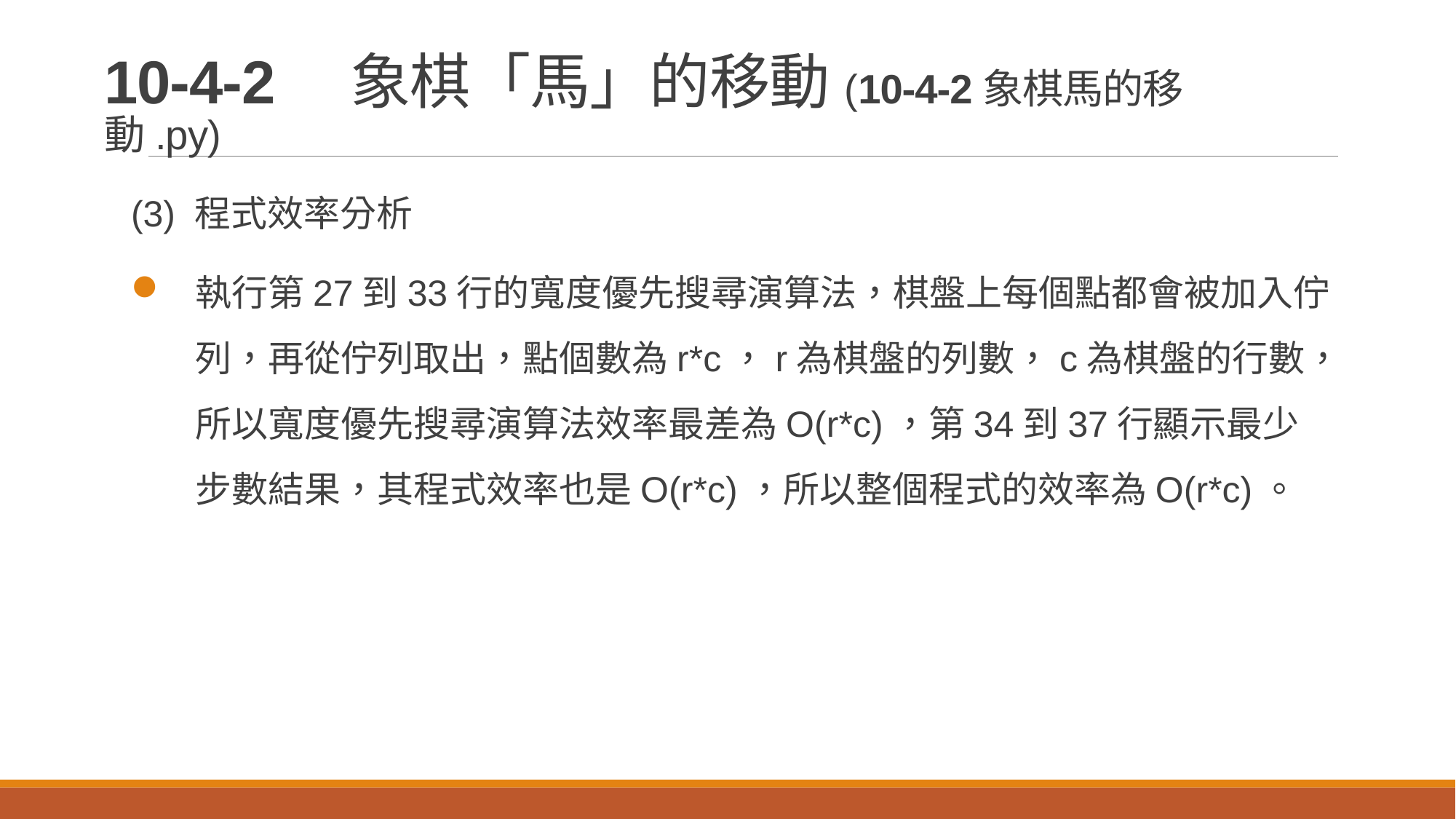

# 10-4-2　象棋「馬」的移動(10-4-2象棋馬的移動.py)
(3) 程式效率分析
執行第27到33行的寬度優先搜尋演算法，棋盤上每個點都會被加入佇列，再從佇列取出，點個數為r*c，r為棋盤的列數，c為棋盤的行數，所以寬度優先搜尋演算法效率最差為O(r*c)，第34到37行顯示最少步數結果，其程式效率也是O(r*c)，所以整個程式的效率為O(r*c)。